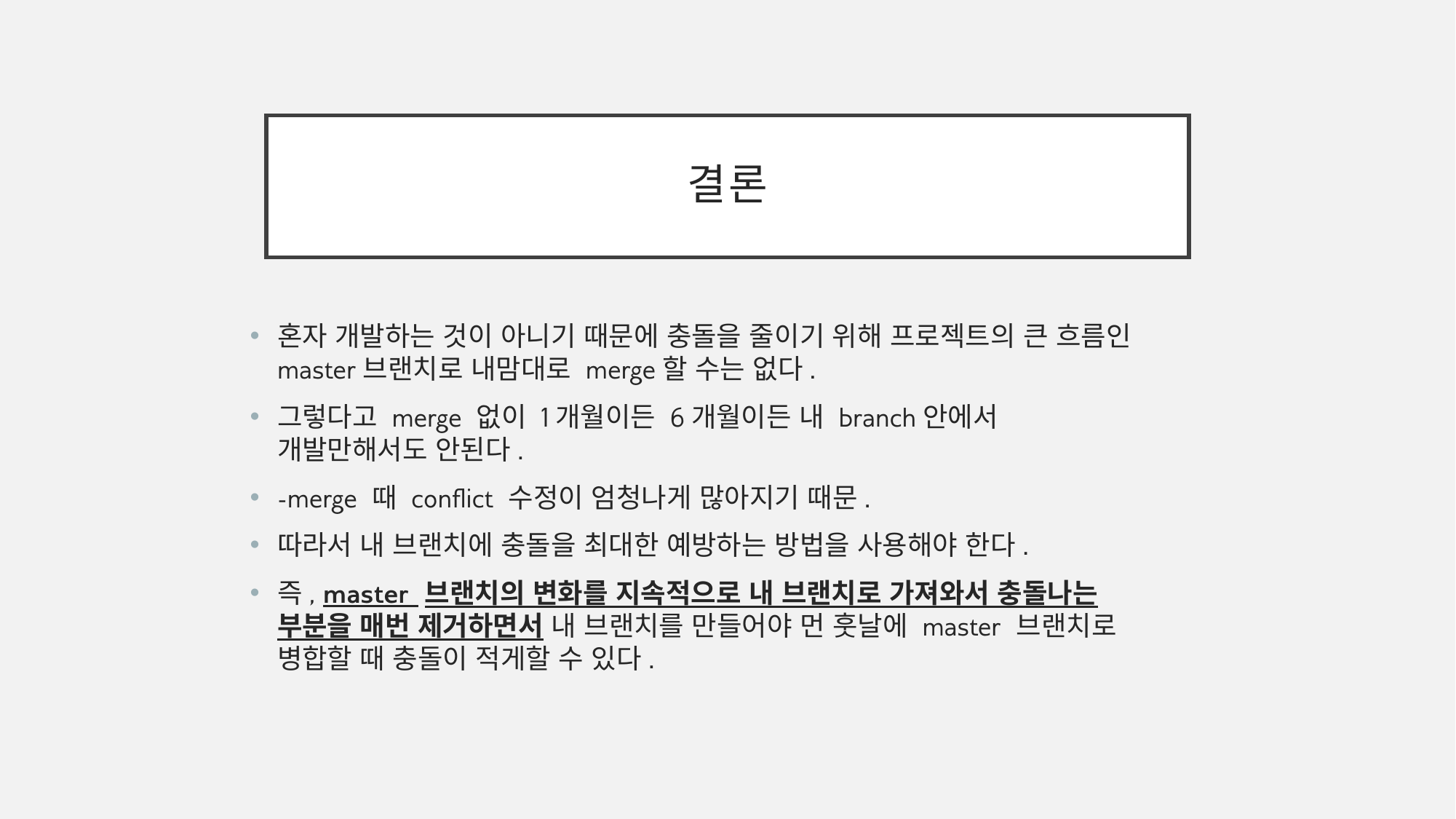

# 결론
혼자 개발하는 것이 아니기 때문에 충돌을 줄이기 위해 프로젝트의 큰 흐름인 master브랜치로 내맘대로 merge할 수는 없다.
그렇다고 merge 없이 1개월이든 6개월이든 내 branch안에서 개발만해서도 안된다.
-merge 때 conflict 수정이 엄청나게 많아지기 때문.
따라서 내 브랜치에 충돌을 최대한 예방하는 방법을 사용해야 한다.
즉, master 브랜치의 변화를 지속적으로 내 브랜치로 가져와서 충돌나는 부분을 매번 제거하면서 내 브랜치를 만들어야 먼 훗날에 master 브랜치로 병합할 때 충돌이 적게할 수 있다.